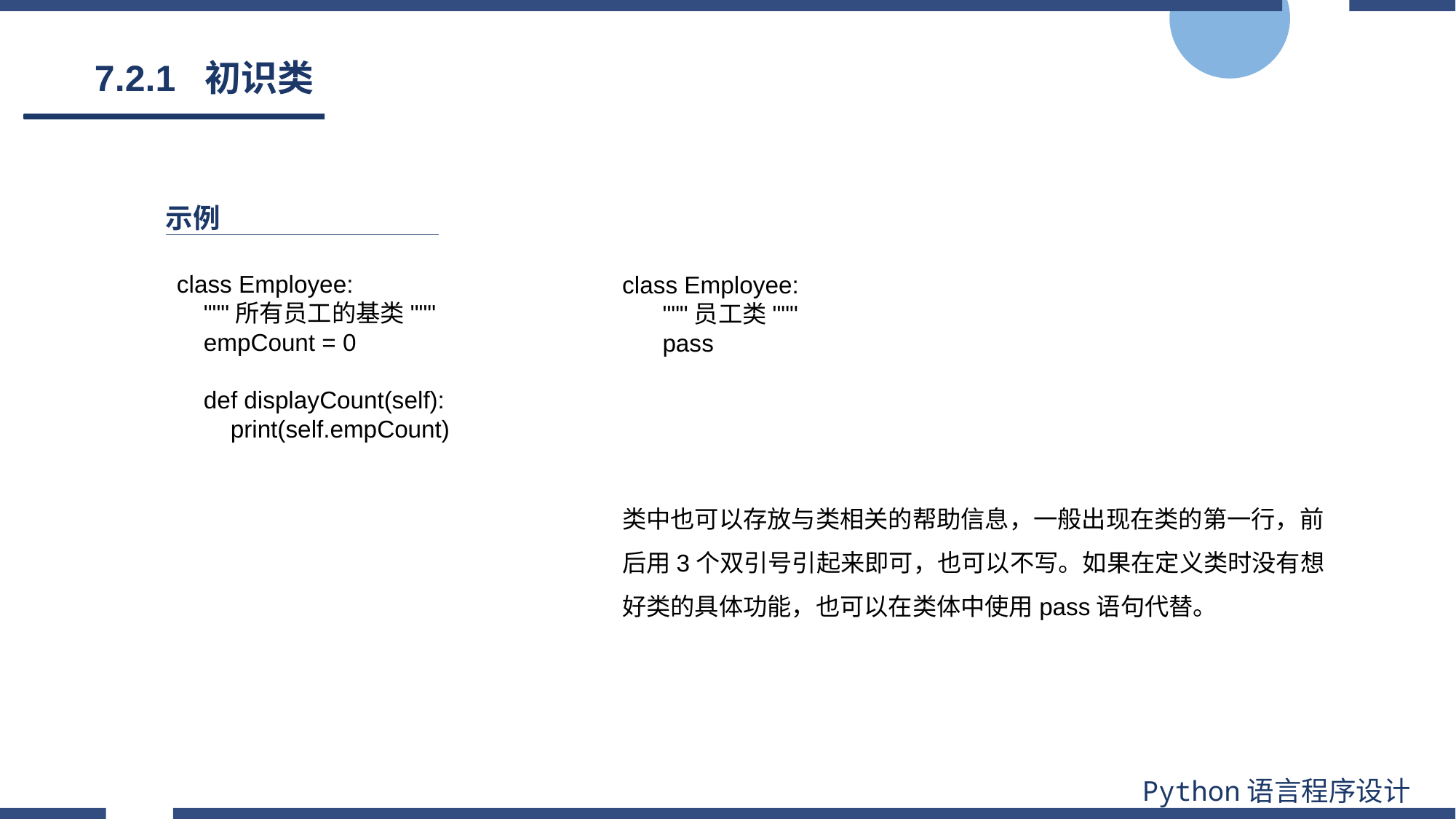

# 7.2.1  初识类
示例
class Employee:
    """所有员工的基类"""
    empCount = 0

    def displayCount(self):
        print(self.empCount)
class Employee:
      """员工类"""
      pass
类中也可以存放与类相关的帮助信息，一般出现在类的第一行，前后用3个双引号引起来即可，也可以不写。如果在定义类时没有想好类的具体功能，也可以在类体中使用pass语句代替。